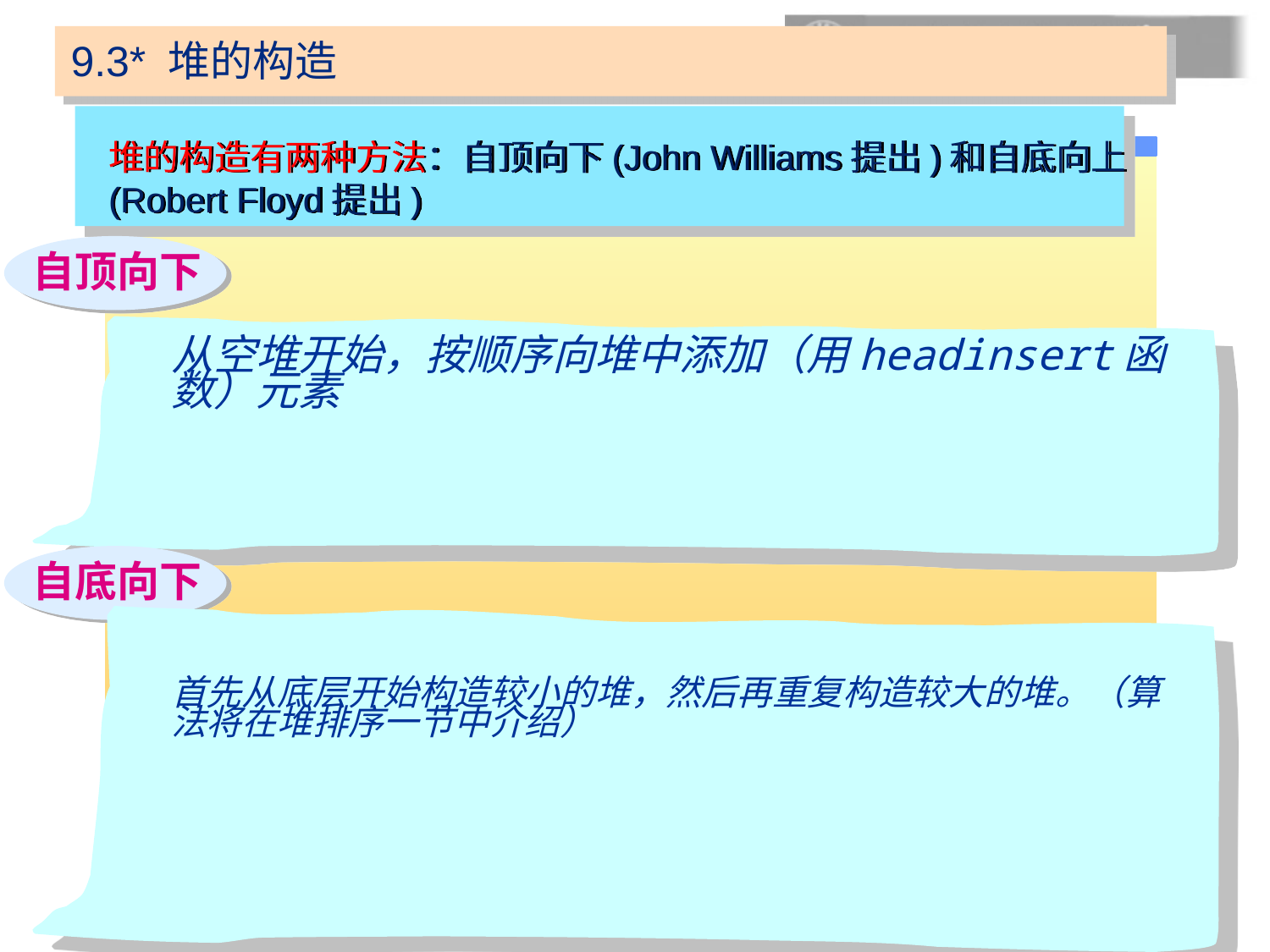

9.3* 堆的构造

堆的构造有两种方法：自顶向下(John Williams提出)和自底向上(Robert Floyd提出)

 自顶向下

从空堆开始，按顺序向堆中添加（用headinsert函数）元素

 自底向下

首先从底层开始构造较小的堆，然后再重复构造较大的堆。（算法将在堆排序一节中介绍）
119